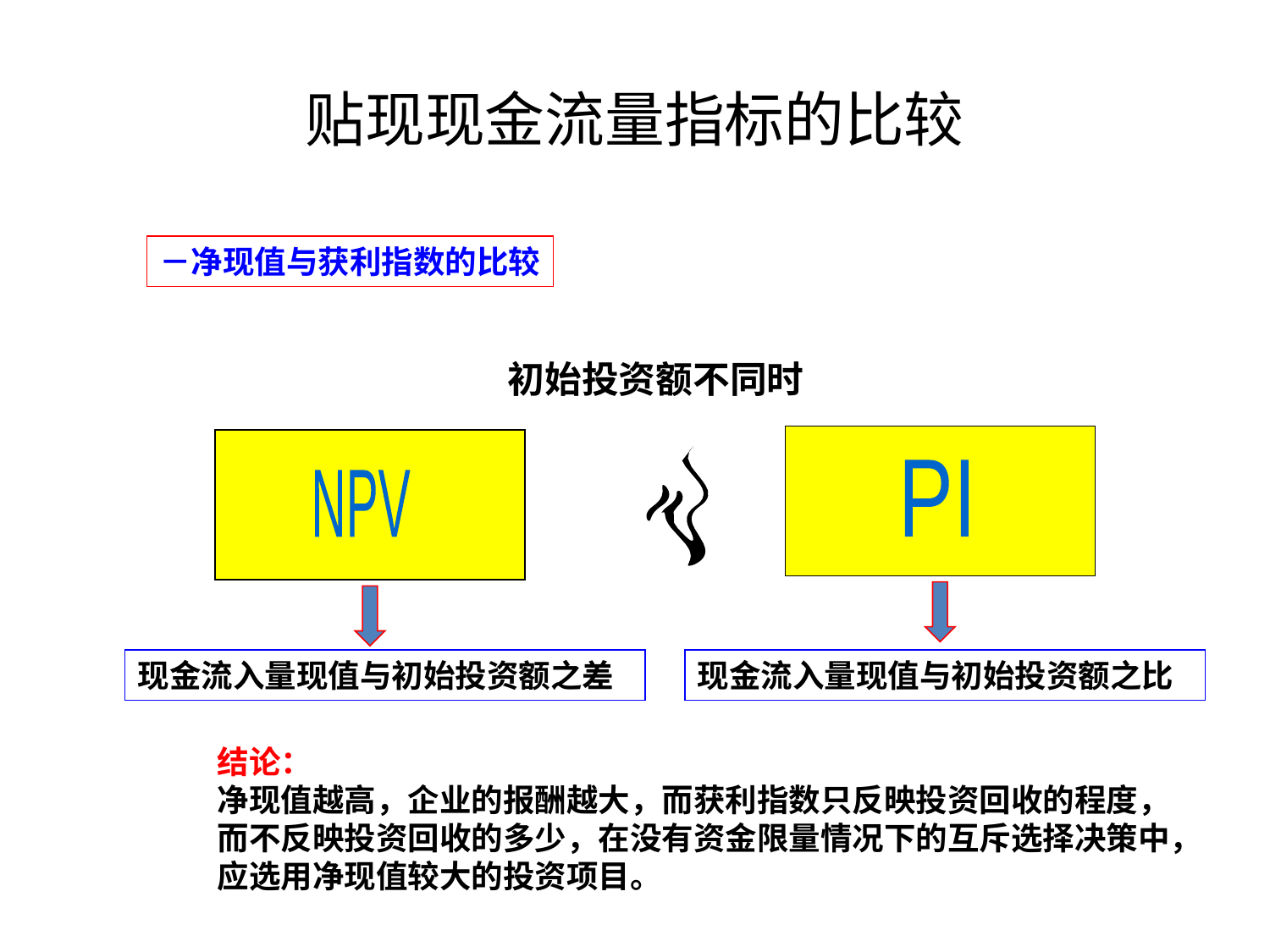

贴现现金流量指标的比较
－净现值与获利指数的比较
初始投资额不同时

PI

现金流入量现值与初始投资额之比

NPV

现金流入量现值与初始投资额之差
？
结论：
净现值越高，企业的报酬越大，而获利指数只反映投资回收的程度，而不反映投资回收的多少，在没有资金限量情况下的互斥选择决策中，应选用净现值较大的投资项目。